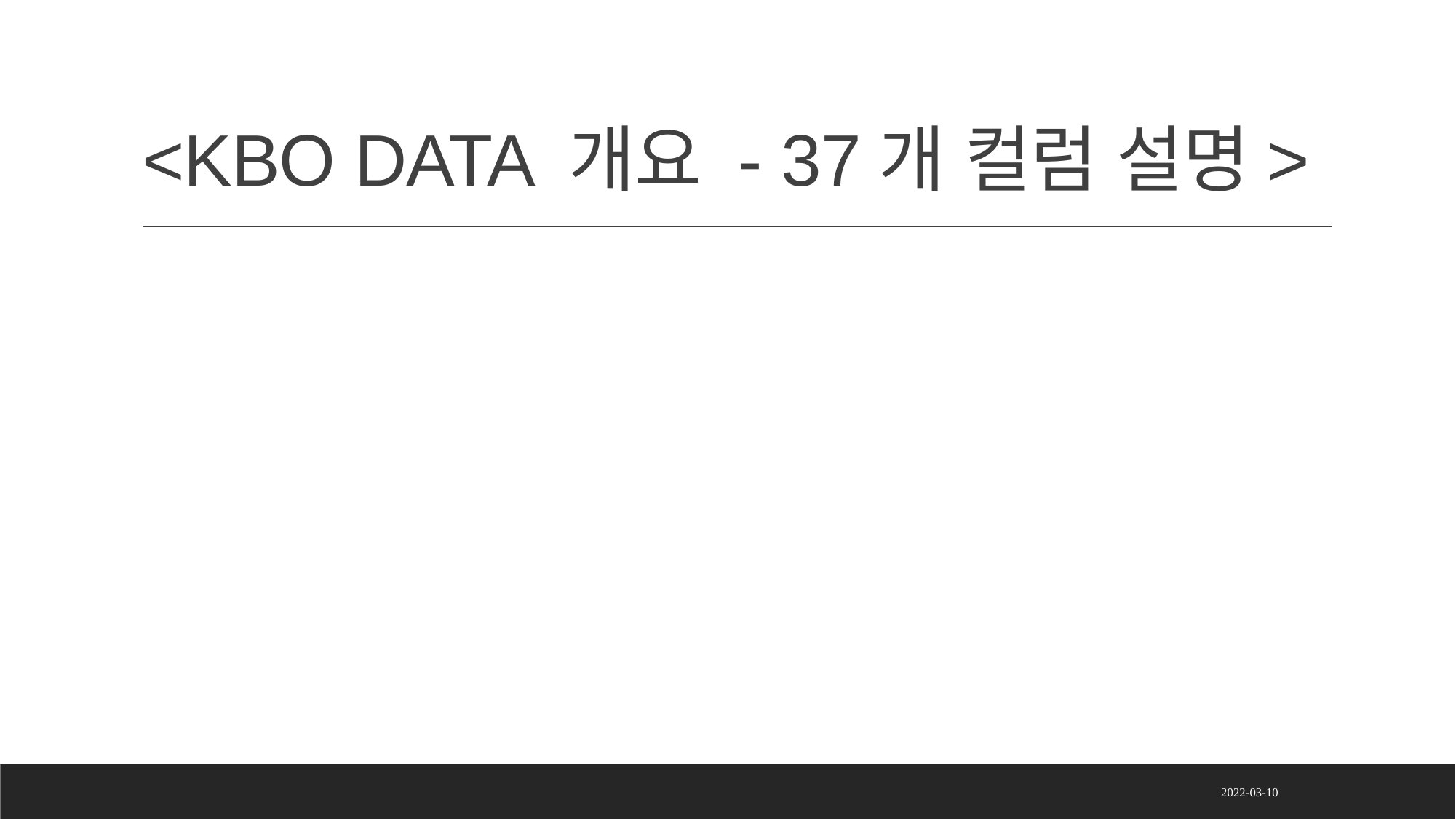

# <KBO DATA 개요 - 37개 컬럼 설명>
2022-03-10